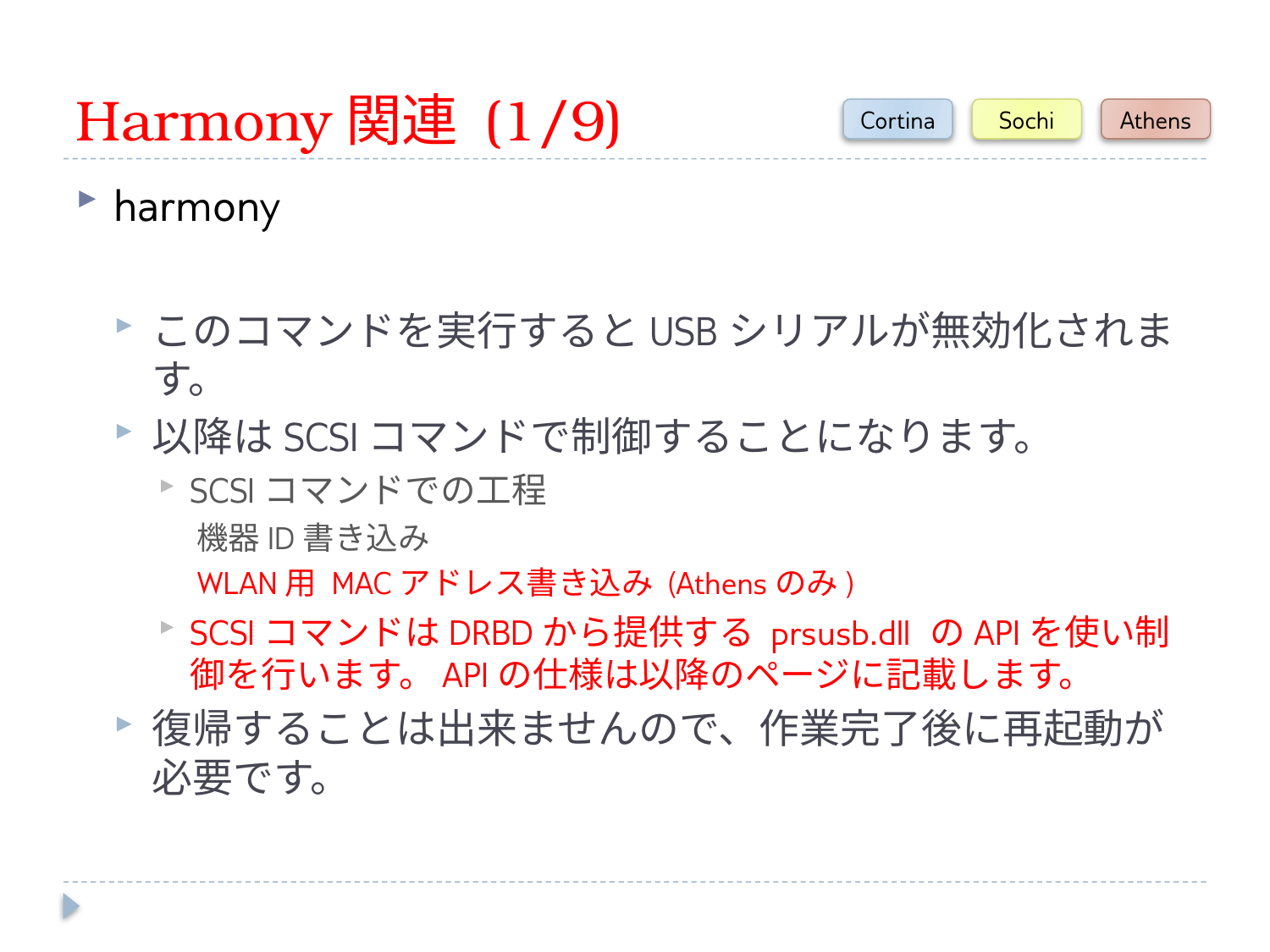

# Harmony関連 (1/9)
Cortina
Sochi
Athens
harmony

このコマンドを実行するとUSBシリアルが無効化されます。
以降はSCSIコマンドで制御することになります。
SCSIコマンドでの工程
機器ID書き込み
WLAN用 MACアドレス書き込み (Athensのみ)
SCSIコマンドはDRBDから提供する prsusb.dll のAPIを使い制御を行います。APIの仕様は以降のページに記載します。
復帰することは出来ませんので、作業完了後に再起動が必要です。